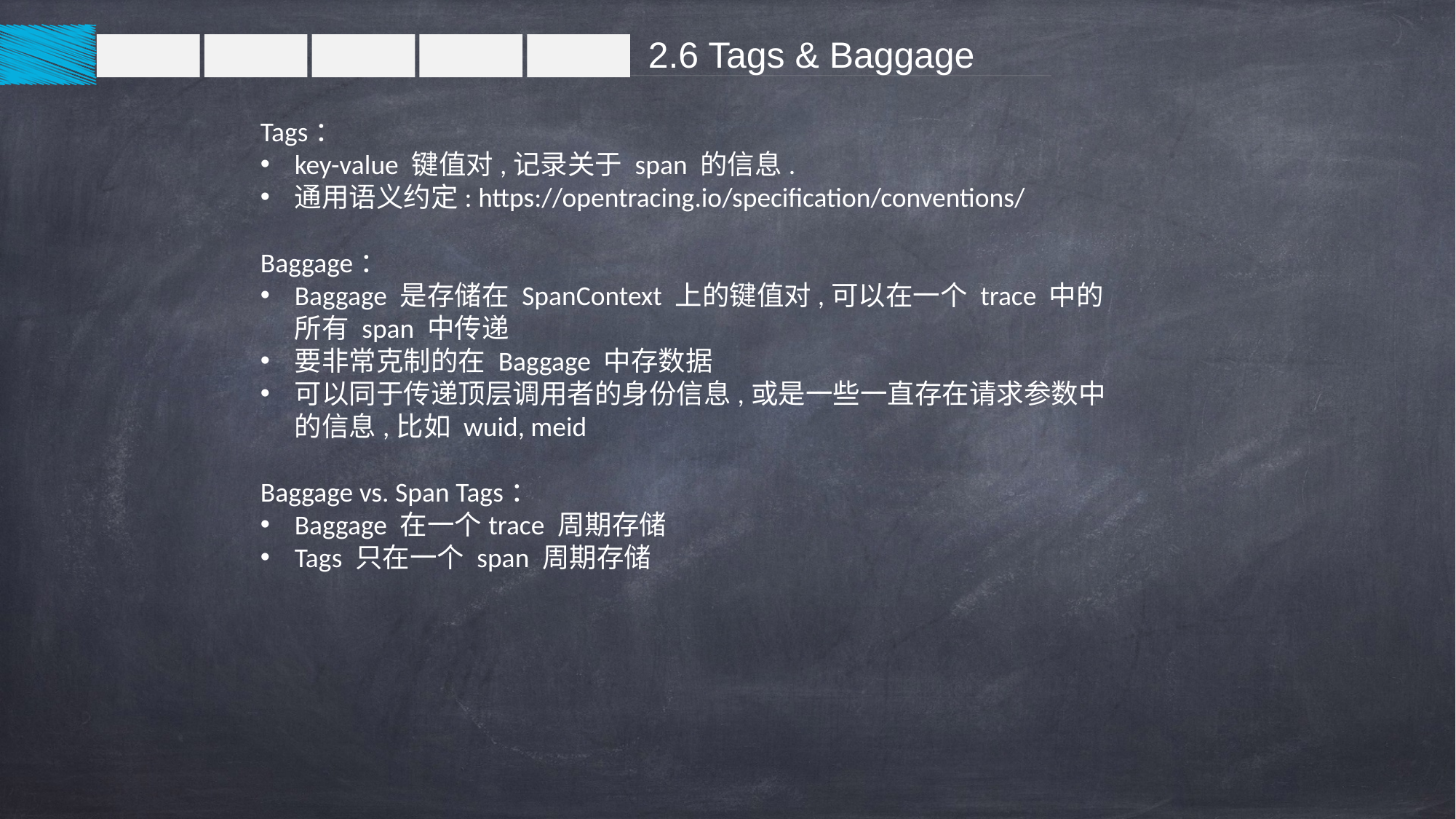

2.6 Tags & Baggage

Tags：
key-value 键值对,记录关于 span 的信息.
通用语义约定: https://opentracing.io/specification/conventions/

Baggage：
Baggage 是存储在 SpanContext 上的键值对,可以在一个 trace 中的所有 span 中传递
要非常克制的在 Baggage 中存数据
可以同于传递顶层调用者的身份信息,或是一些一直存在请求参数中的信息,比如 wuid, meid

Baggage vs. Span Tags：
Baggage 在一个trace 周期存储
Tags 只在一个 span 周期存储